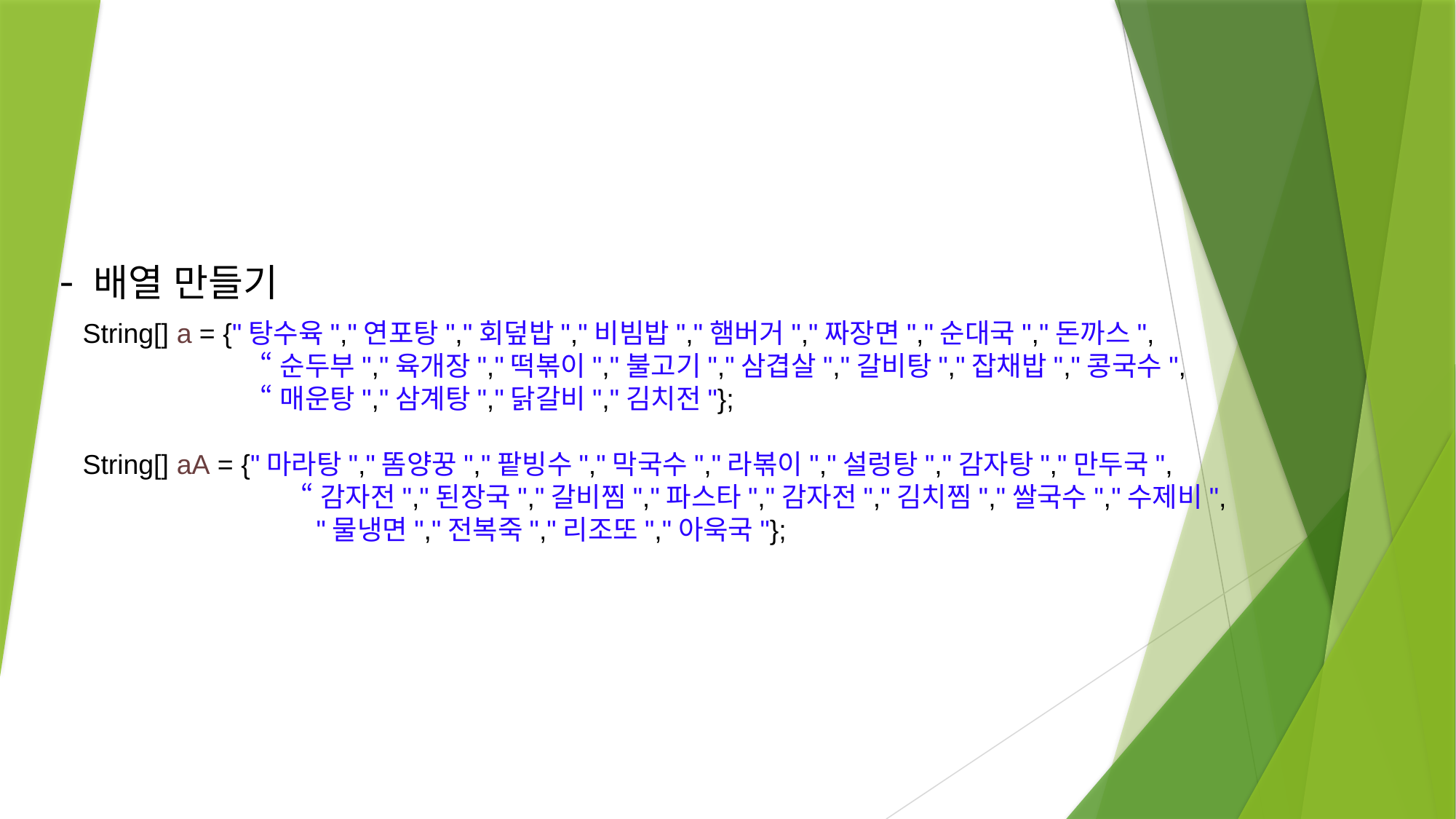

- 배열 만들기
String[] a = {"탕수육","연포탕","회덮밥","비빔밥","햄버거","짜장면","순대국","돈까스",
	         “순두부","육개장","떡볶이","불고기","삼겹살","갈비탕","잡채밥","콩국수",
	         “매운탕","삼계탕","닭갈비","김치전"};

String[] aA = {"마라탕","똠양꿍","팥빙수","막국수","라볶이","설렁탕","감자탕","만두국",
		“감자전","된장국","갈비찜","파스타","감자전","김치찜","쌀국수","수제비",
		  "물냉면","전복죽","리조또","아욱국"};